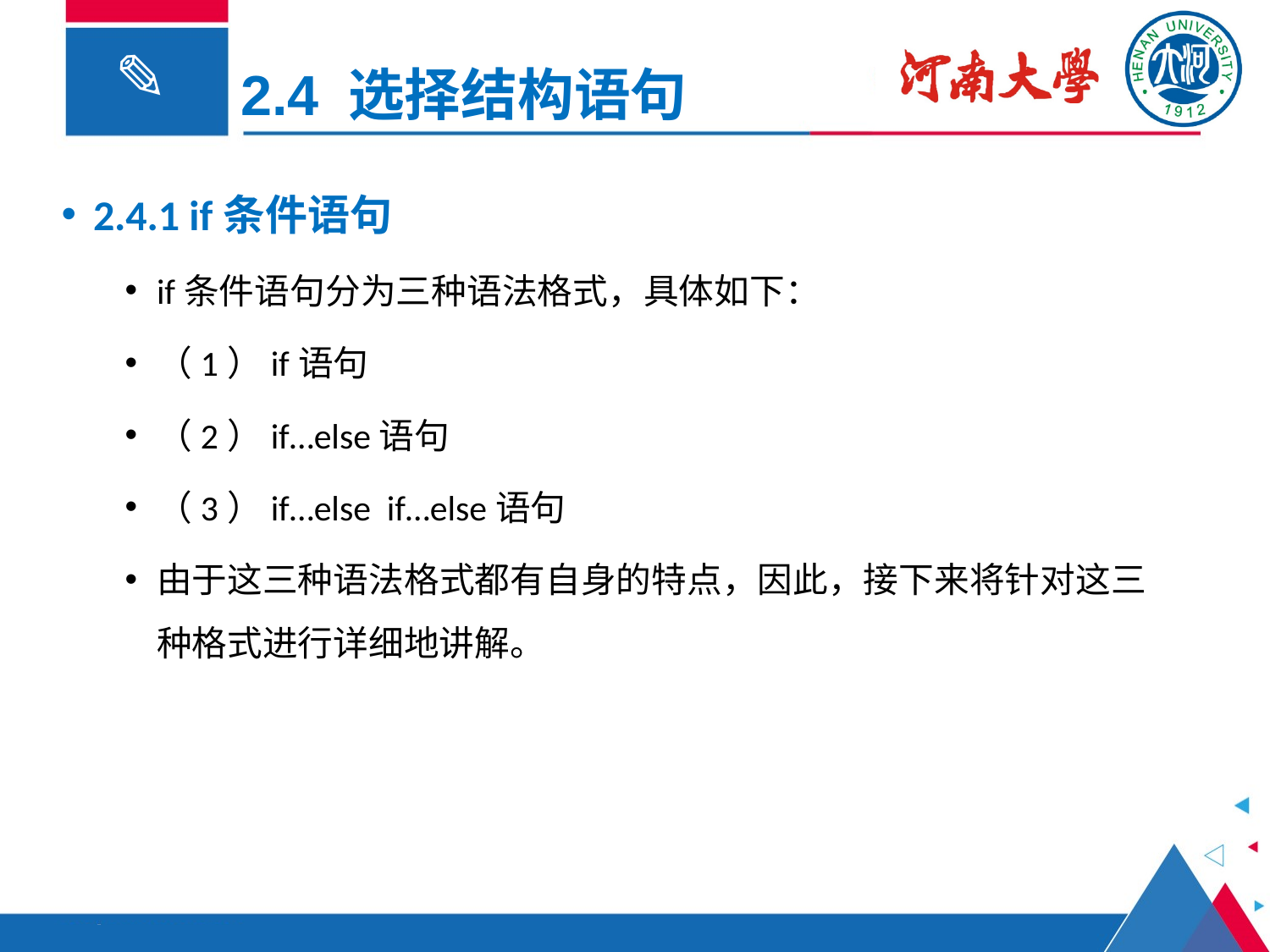

2.4 选择结构语句
2.4.1 if条件语句
if条件语句分为三种语法格式，具体如下：
（1）if语句
（2）if…else语句
（3）if…else  if…else语句
由于这三种语法格式都有自身的特点，因此，接下来将针对这三种格式进行详细地讲解。